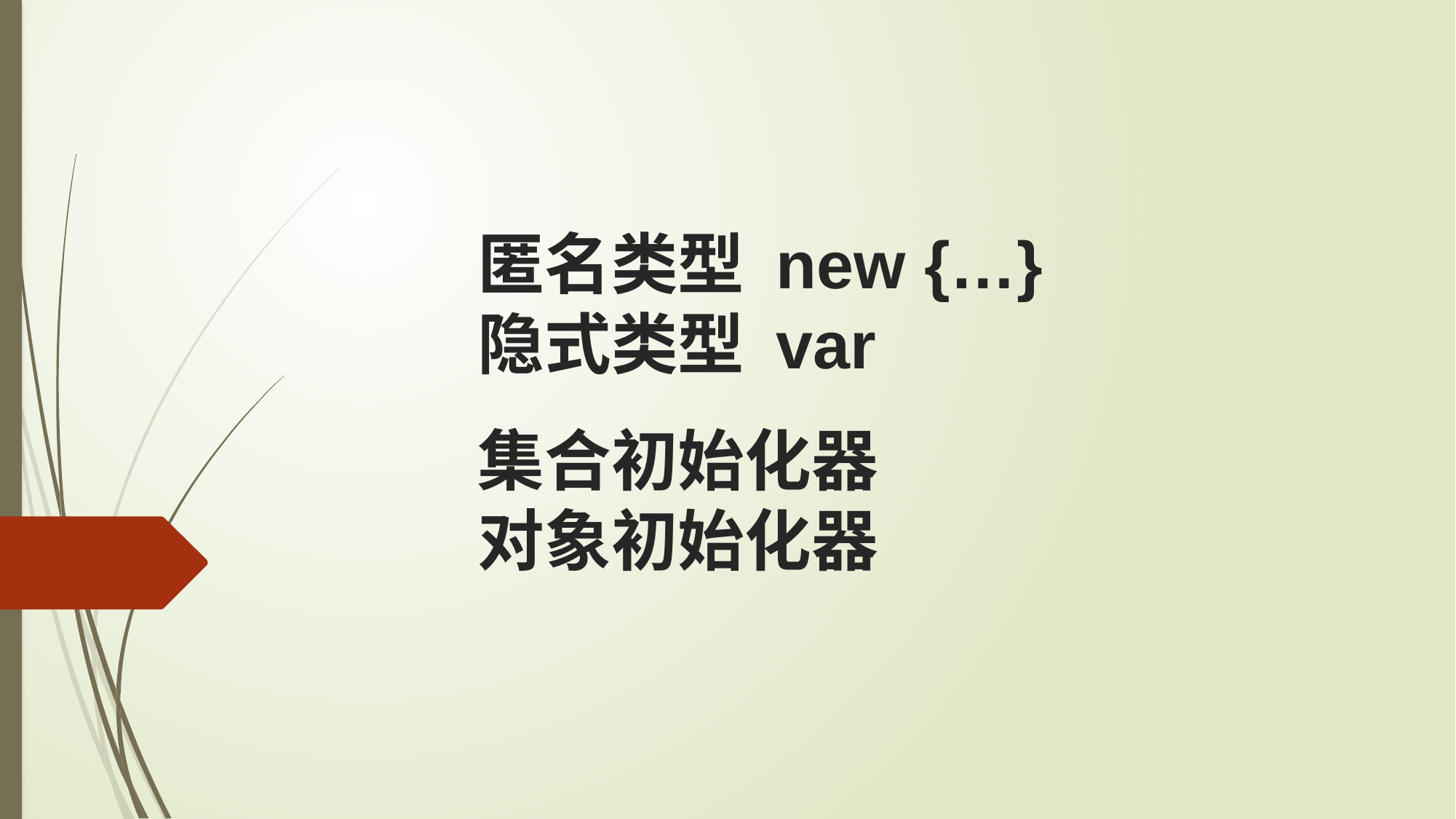

匿名类型 new {…}
隐式类型 var

集合初始化器
对象初始化器